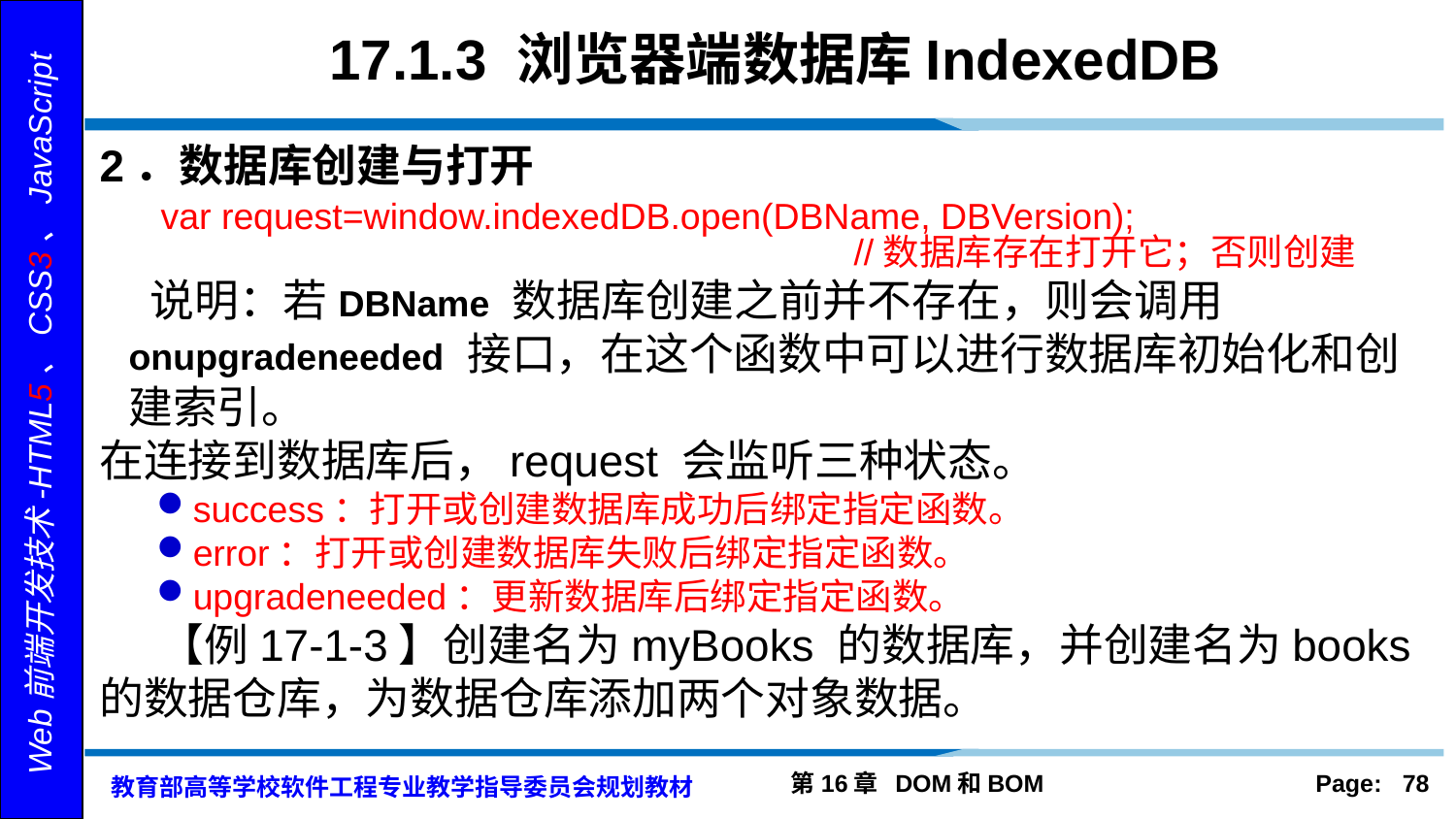

# 17.1.3 浏览器端数据库IndexedDB
2．数据库创建与打开
      var request=window.indexedDB.open(DBName, DBVersion);
                                                                          //数据库存在打开它；否则创建
    说明：若DBName 数据库创建之前并不存在，则会调用onupgradeneeded 接口，在这个函数中可以进行数据库初始化和创建索引。
在连接到数据库后，request 会监听三种状态。
success：打开或创建数据库成功后绑定指定函数。
error：打开或创建数据库失败后绑定指定函数。
upgradeneeded：更新数据库后绑定指定函数。
     【例17-1-3】创建名为myBooks 的数据库，并创建名为books的数据仓库，为数据仓库添加两个对象数据。